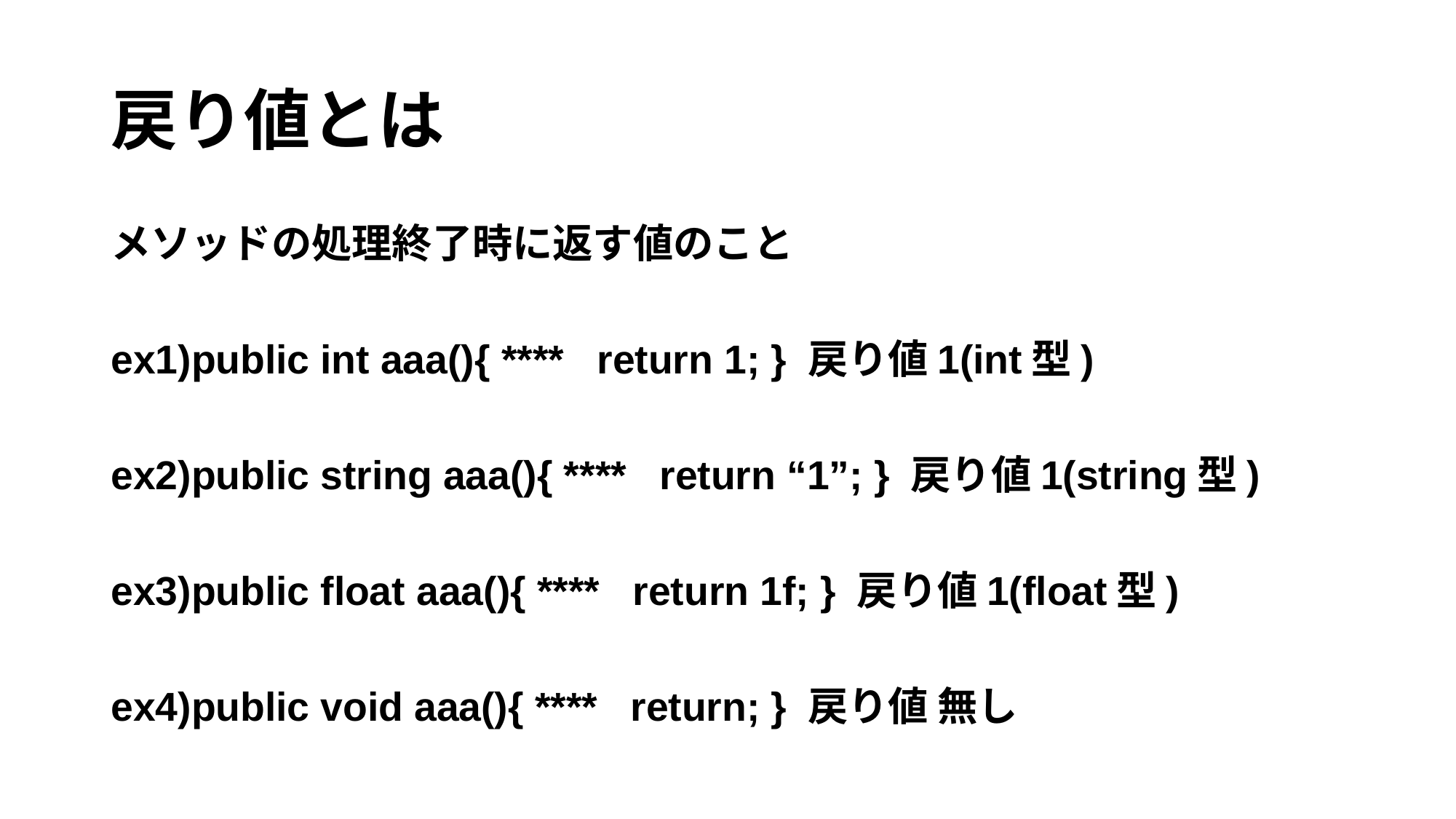

# 戻り値とは
メソッドの処理終了時に返す値のこと

ex1)public int aaa(){ ****   return 1; } 戻り値1(int型)

ex2)public string aaa(){ ****   return “1”; } 戻り値1(string型)

ex3)public float aaa(){ ****   return 1f; } 戻り値1(float型)

ex4)public void aaa(){ ****   return; } 戻り値 無し